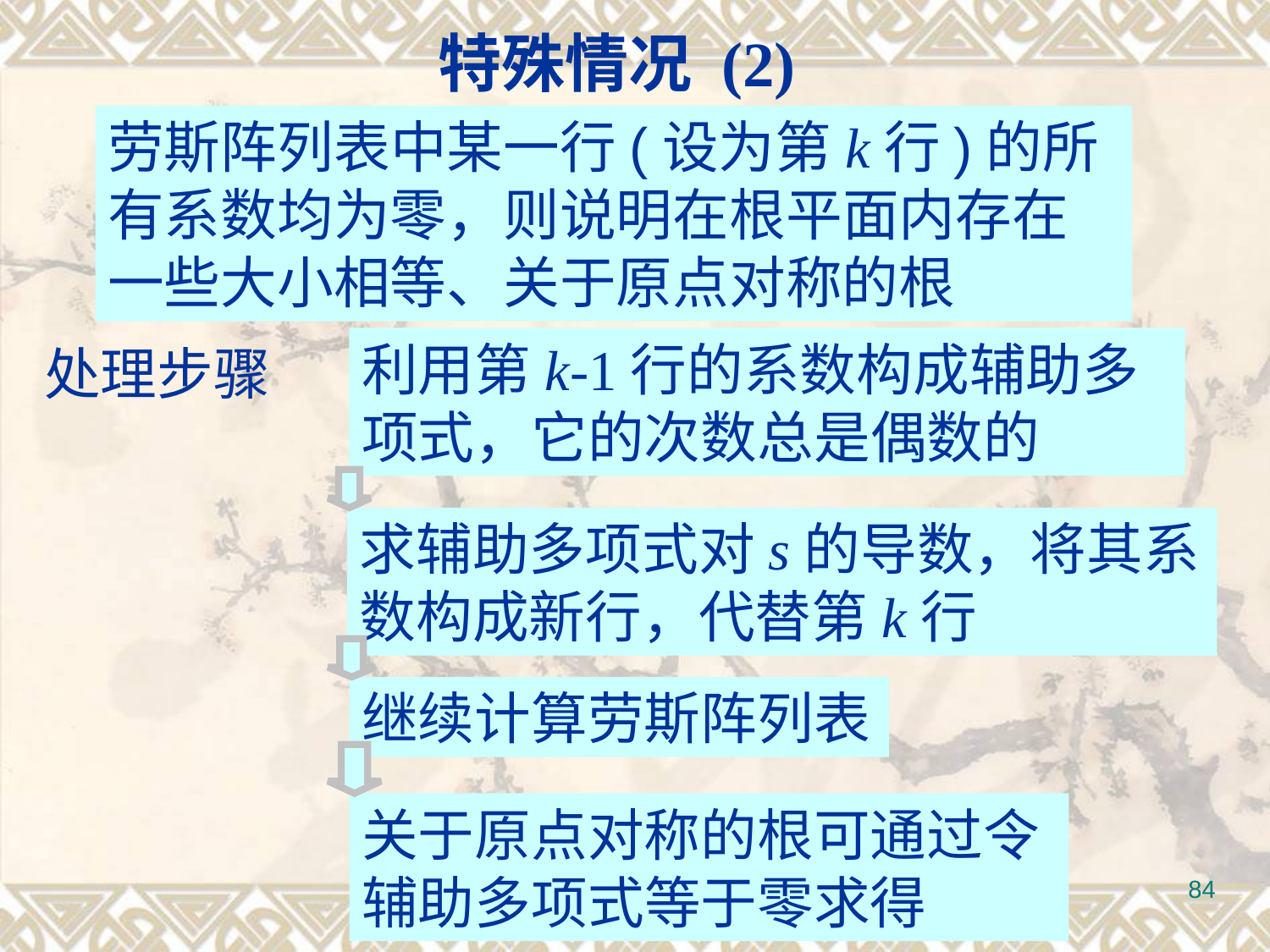

特殊情况 (2)
劳斯阵列表中某一行(设为第k行)的所有系数均为零，则说明在根平面内存在一些大小相等、关于原点对称的根
利用第k-1行的系数构成辅助多项式，它的次数总是偶数的
处理步骤

求辅助多项式对s的导数，将其系数构成新行，代替第k行

继续计算劳斯阵列表

关于原点对称的根可通过令辅助多项式等于零求得
84
84